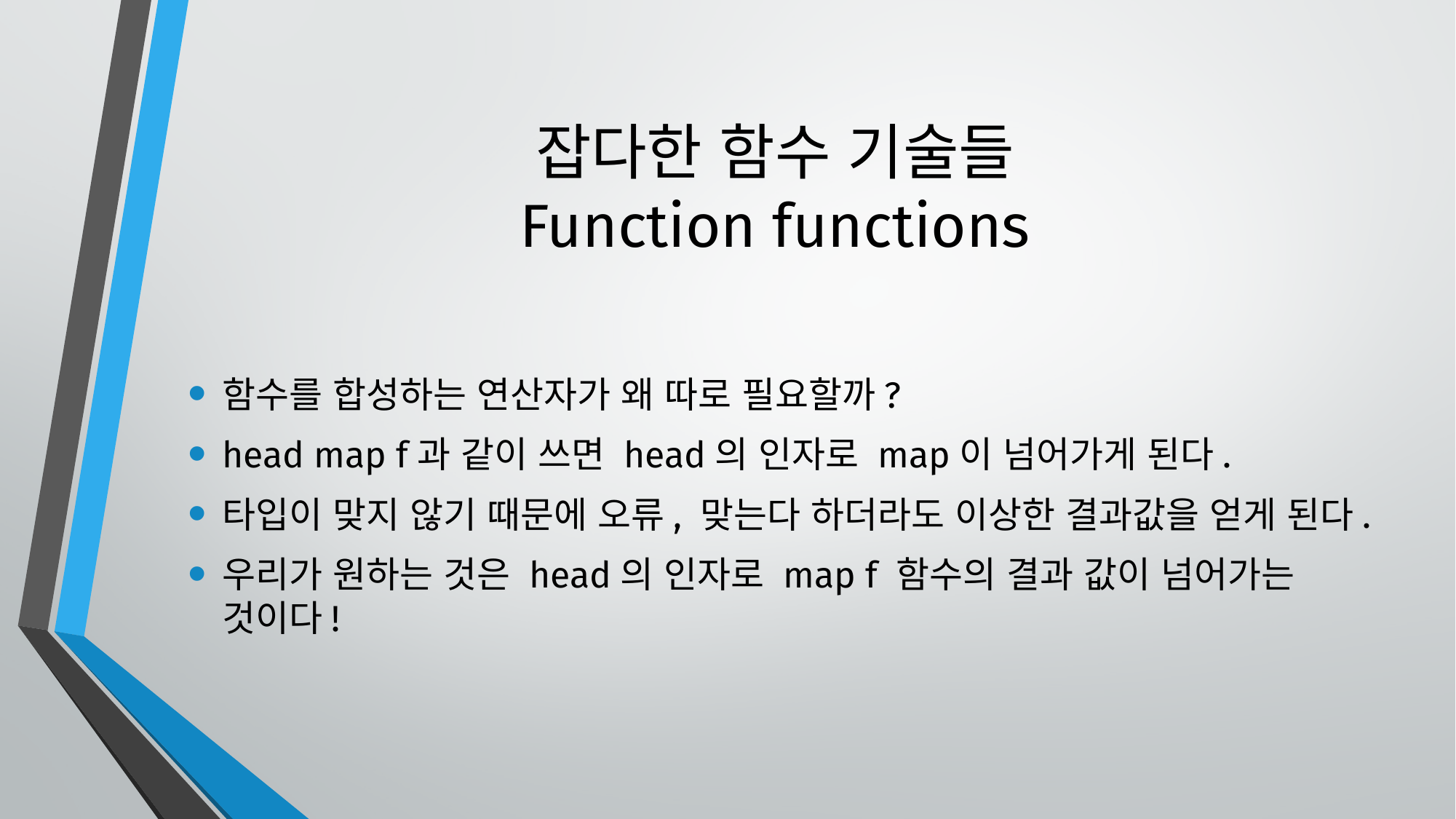

# 잡다한 함수 기술들 Function functions
함수를 합성하는 연산자가 왜 따로 필요할까?
head map f과 같이 쓰면 head의 인자로 map이 넘어가게 된다.
타입이 맞지 않기 때문에 오류, 맞는다 하더라도 이상한 결과값을 얻게 된다.
우리가 원하는 것은 head의 인자로 map f 함수의 결과 값이 넘어가는 것이다!